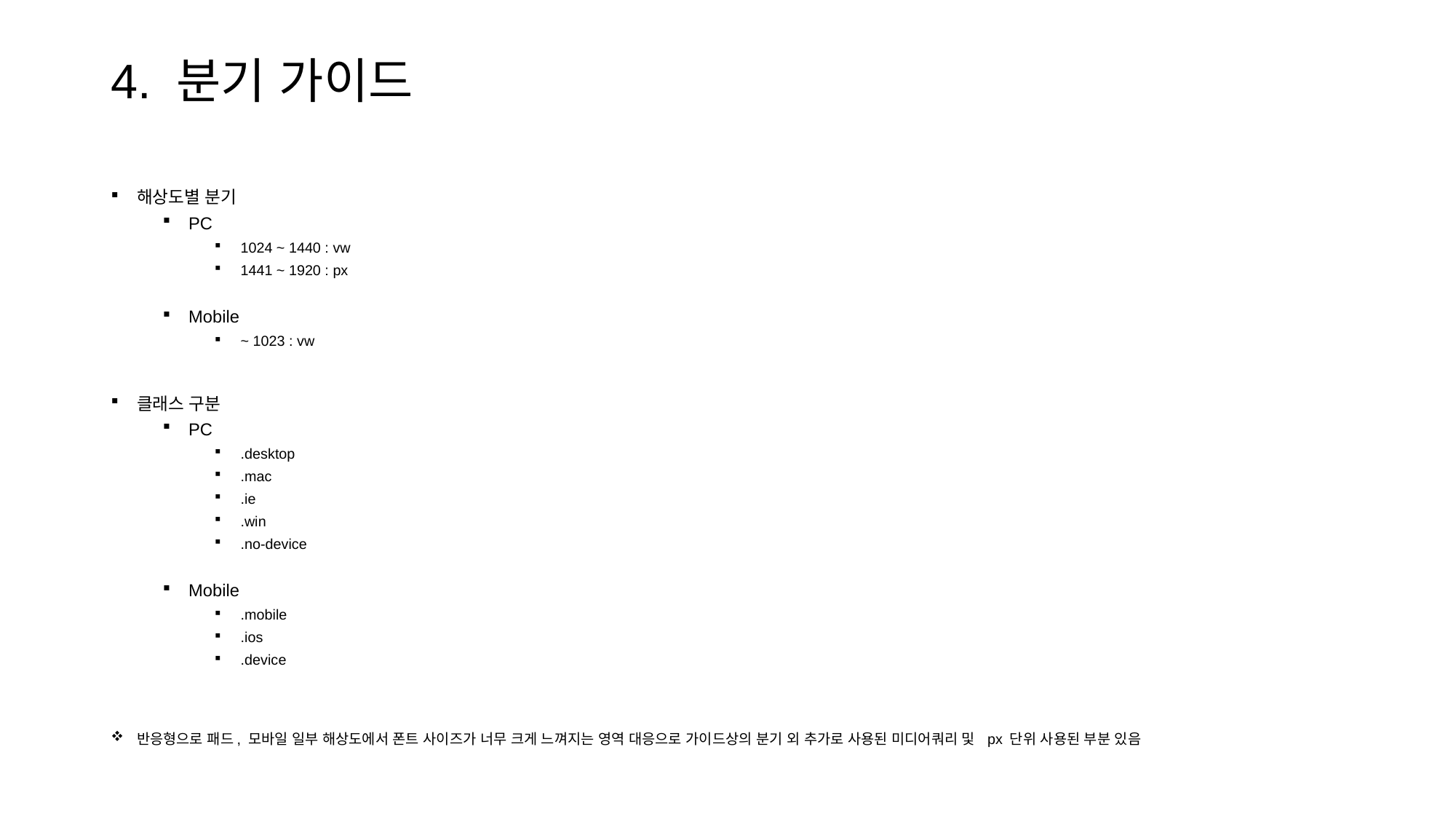

# 4. 분기 가이드

해상도별 분기
PC
1024 ~ 1440 : vw
1441 ~ 1920 : px

Mobile
~ 1023 : vw

클래스 구분
PC
.desktop
.mac
.ie
.win
.no-device

Mobile
.mobile
.ios
.device

반응형으로 패드, 모바일 일부 해상도에서 폰트 사이즈가 너무 크게 느껴지는 영역 대응으로 가이드상의 분기 외 추가로 사용된 미디어쿼리 및  px 단위 사용된 부분 있음